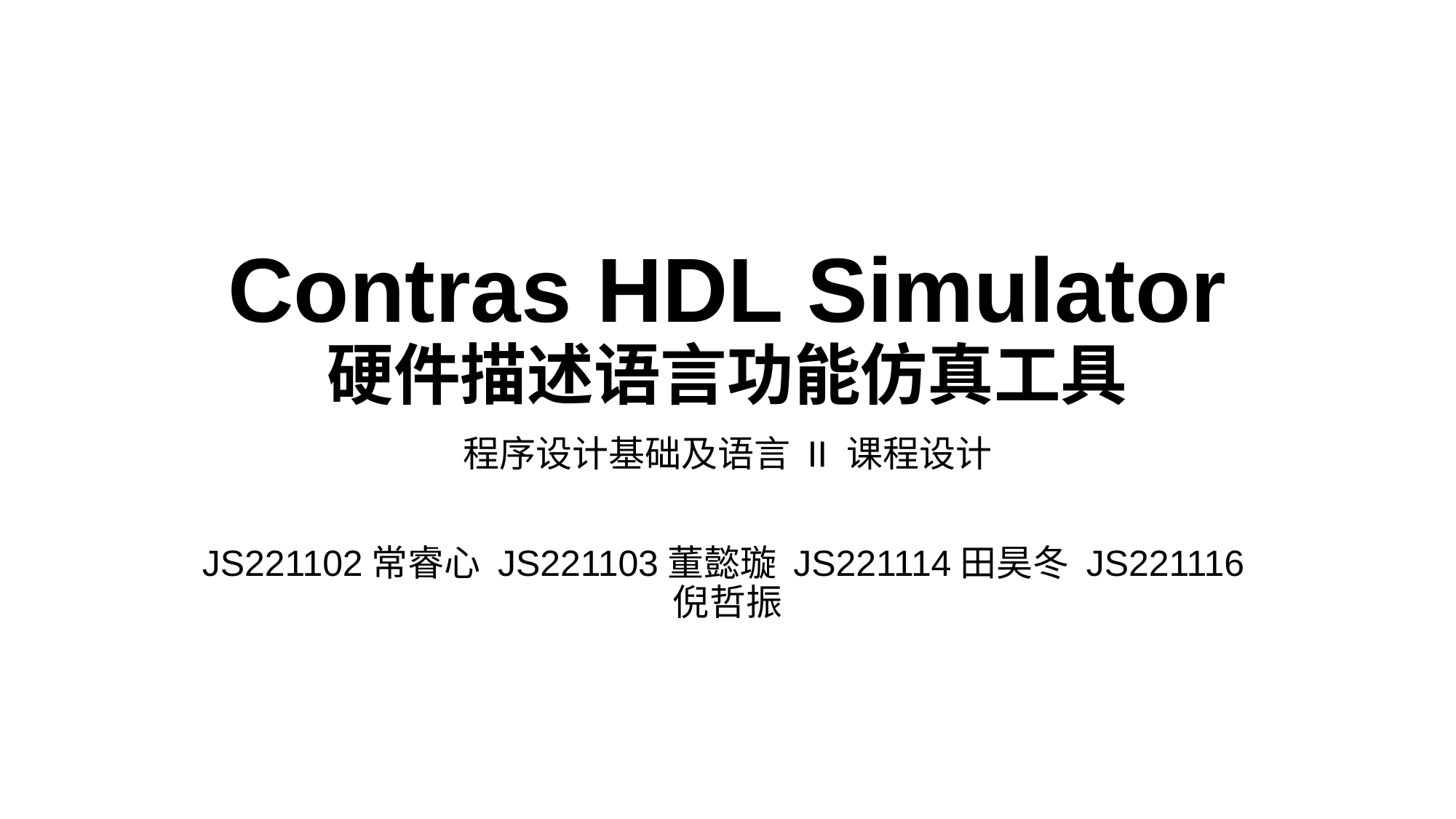

# Contras HDL Simulator 硬件描述语言功能仿真工具
程序设计基础及语言 II 课程设计

JS221102常睿心 JS221103董懿璇 JS221114田昊冬 JS221116倪哲振